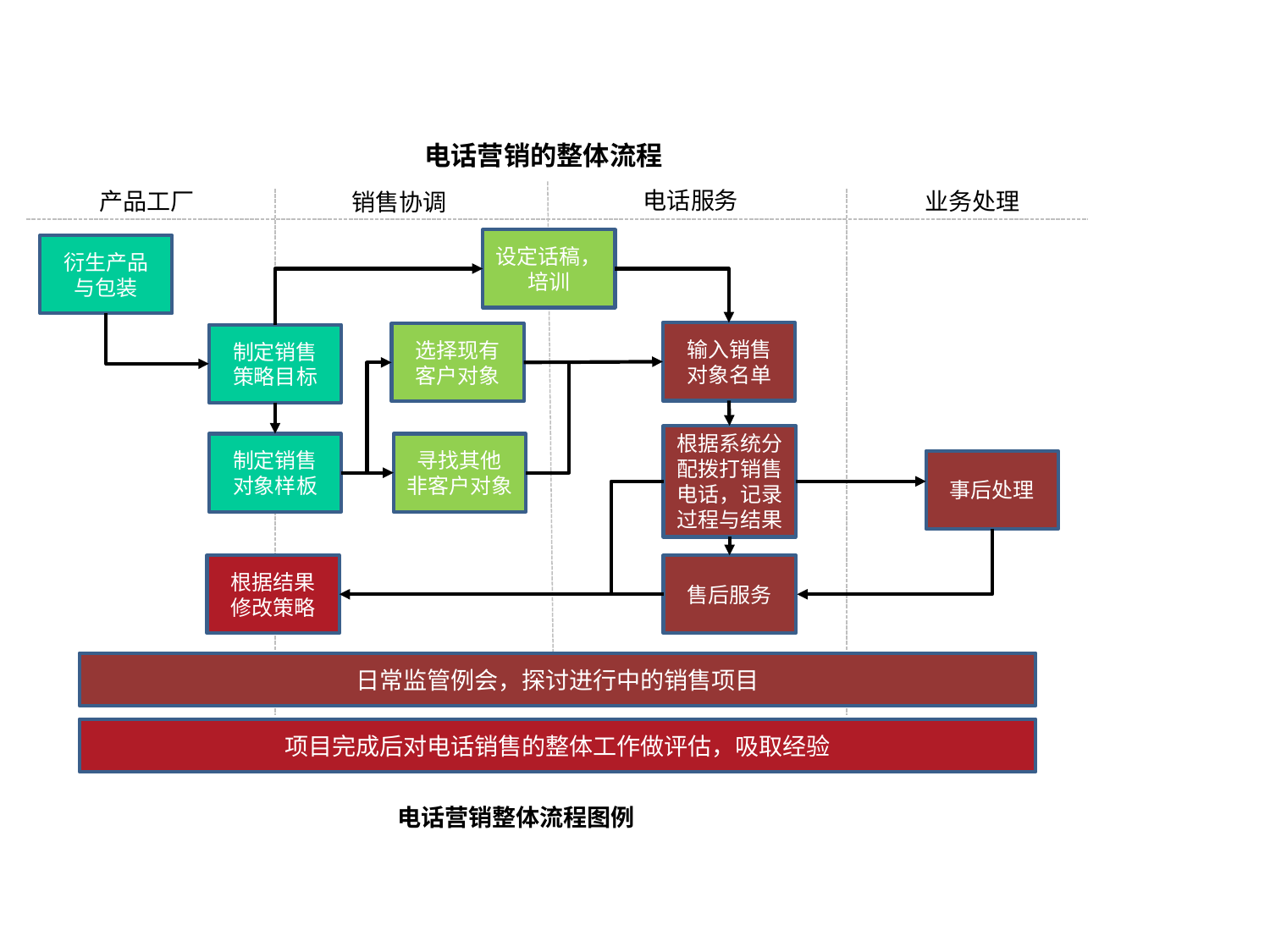

电话营销的整体流程
电话服务
业务处理
产品工厂
销售协调
设定话稿，培训
衍生产品
与包装
输入销售
对象名单
选择现有
客户对象
制定销售
策略目标
根据系统分配拨打销售电话，记录过程与结果
制定销售
对象样板
寻找其他
非客户对象
事后处理
根据结果
修改策略
售后服务
日常监管例会，探讨进行中的销售项目
项目完成后对电话销售的整体工作做评估，吸取经验
	电话营销整体流程图例